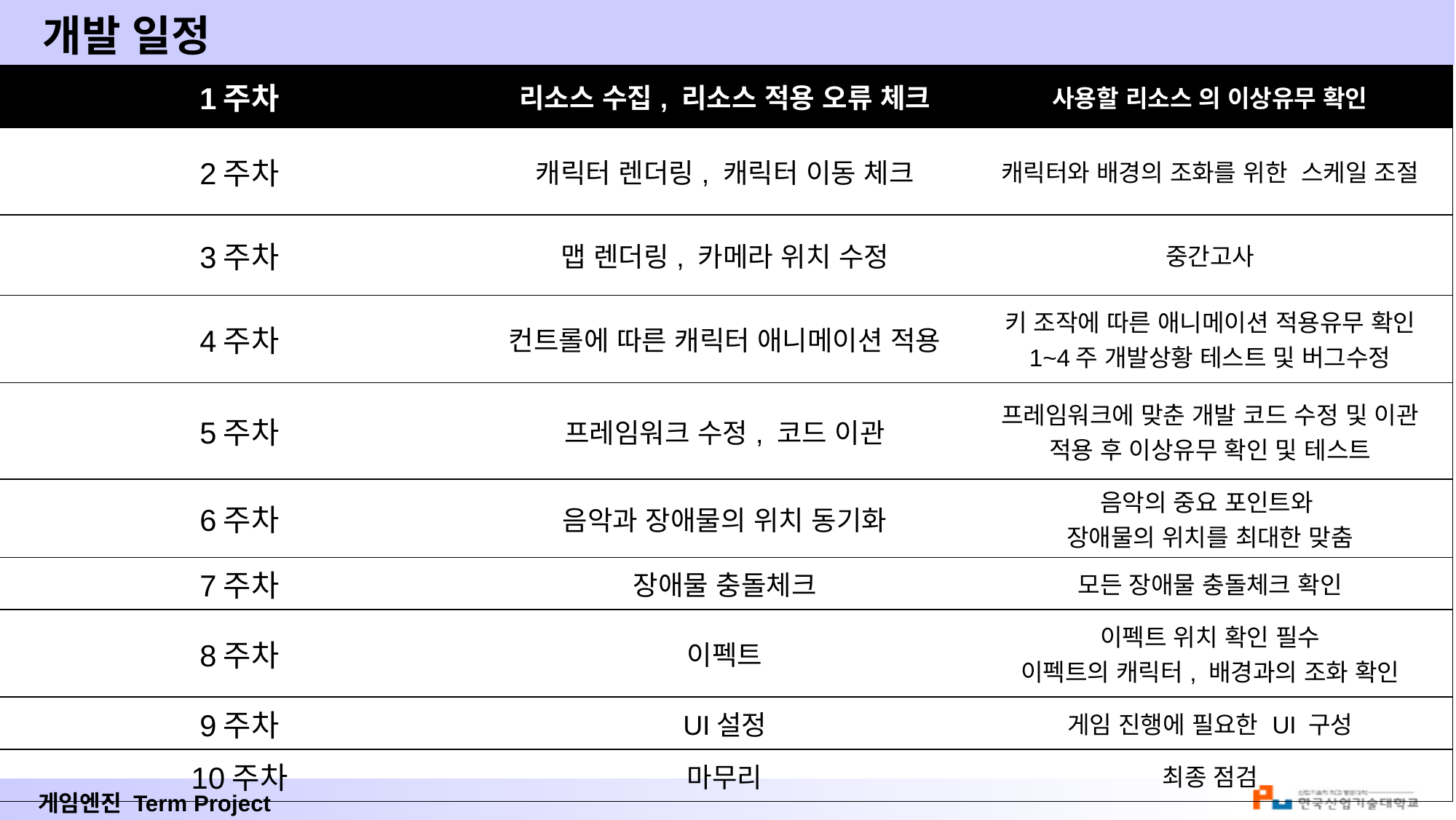

개발 일정
| 1주차 | 리소스 수집, 리소스 적용 오류 체크 | 사용할 리소스 의 이상유무 확인 |
| --- | --- | --- |
| 2주차 | 캐릭터 렌더링, 캐릭터 이동 체크 | 캐릭터와 배경의 조화를 위한 스케일 조절 |
| 3주차 | 맵 렌더링, 카메라 위치 수정 | 중간고사 |
| 4주차 | 컨트롤에 따른 캐릭터 애니메이션 적용 | 키 조작에 따른 애니메이션 적용유무 확인 1~4주 개발상황 테스트 및 버그수정 |
| 5주차 | 프레임워크 수정, 코드 이관 | 프레임워크에 맞춘 개발 코드 수정 및 이관 적용 후 이상유무 확인 및 테스트 |
| 6주차 | 음악과 장애물의 위치 동기화 | 음악의 중요 포인트와 장애물의 위치를 최대한 맞춤 |
| 7주차 | 장애물 충돌체크 | 모든 장애물 충돌체크 확인 |
| 8주차 | 이펙트 | 이펙트 위치 확인 필수 이펙트의 캐릭터, 배경과의 조화 확인 |
| 9주차 | UI설정 | 게임 진행에 필요한 UI 구성 |
| 10주차 | 마무리 | 최종 점검 |